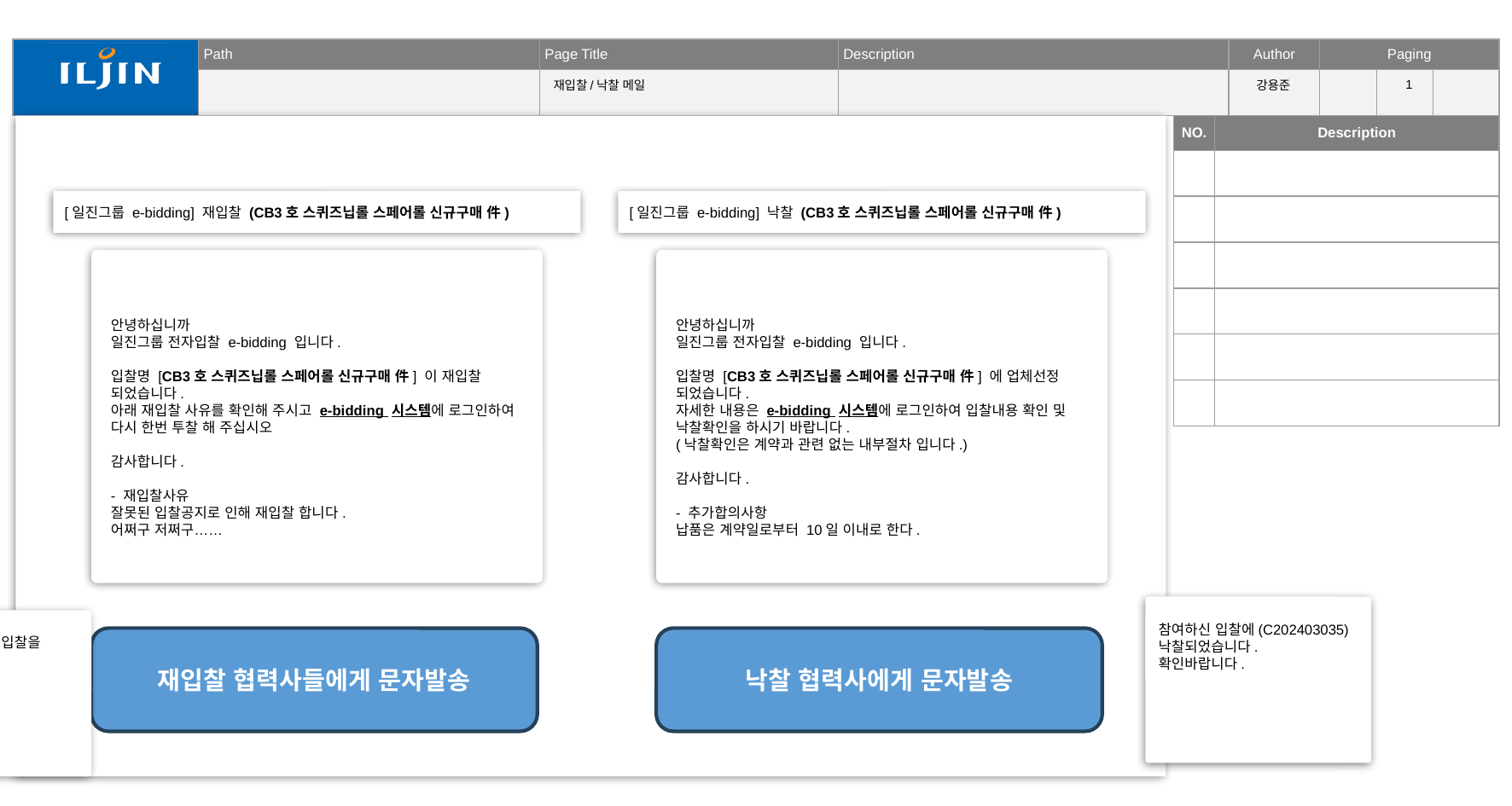

1
재입찰/낙찰 메일
강용준

| NO. | Description |
| --- | --- |
|  |  |
|  |  |
|  |  |
|  |  |
|  |  |
|  |  |
[일진그룹 e-bidding] 재입찰 (CB3호 스퀴즈닙롤 스페어롤 신규구매 件)
[일진그룹 e-bidding] 낙찰 (CB3호 스퀴즈닙롤 스페어롤 신규구매 件)

안녕하십니까
일진그룹 전자입찰 e-bidding 입니다.

입찰명 [CB3호 스퀴즈닙롤 스페어롤 신규구매 件] 이 재입찰 되었습니다.
아래 재입찰 사유를 확인해 주시고 e-bidding 시스템에 로그인하여 다시 한번 투찰 해 주십시오

감사합니다.

- 재입찰사유
잘못된 입찰공지로 인해 재입찰 합니다.
어쩌구 저쩌구……

안녕하십니까
일진그룹 전자입찰 e-bidding 입니다.

입찰명 [CB3호 스퀴즈닙롤 스페어롤 신규구매 件] 에 업체선정 되었습니다.
자세한 내용은 e-bidding 시스템에 로그인하여 입찰내용 확인 및 낙찰확인을 하시기 바랍니다.
(낙찰확인은 계약과 관련 없는 내부절차 입니다.)

감사합니다.

- 추가합의사항
납품은 계약일로부터 10일 이내로 한다.

참여하신 입찰에(C202403035) 낙찰되었습니다.
확인바랍니다.
일진씨앤에스에서 재입찰을 공고하였습니다.
확인바랍니다.
낙찰 협력사에게 문자발송
재입찰 협력사들에게 문자발송